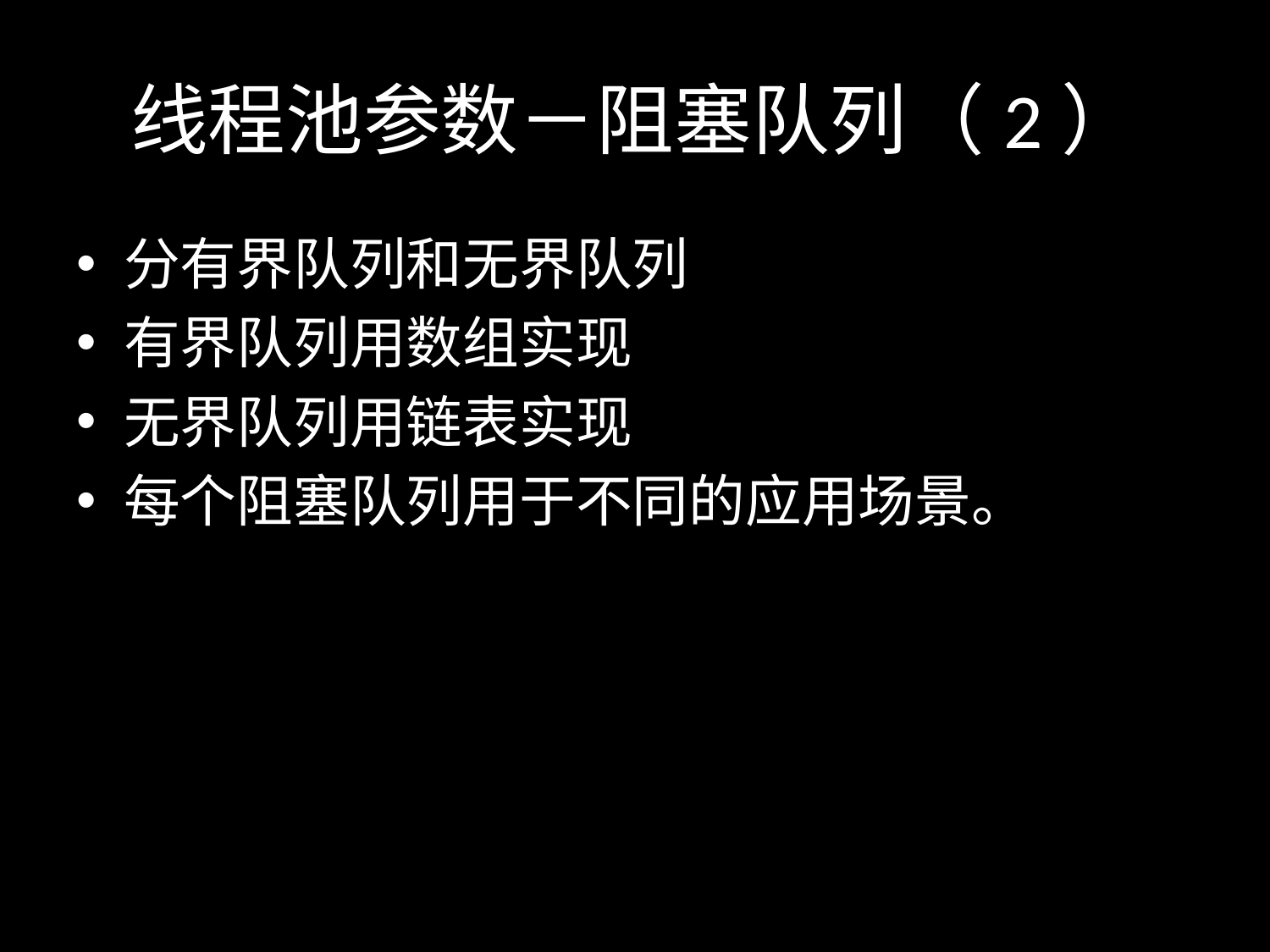

# 线程池参数－阻塞队列（2）
分有界队列和无界队列
有界队列用数组实现
无界队列用链表实现
每个阻塞队列用于不同的应用场景。